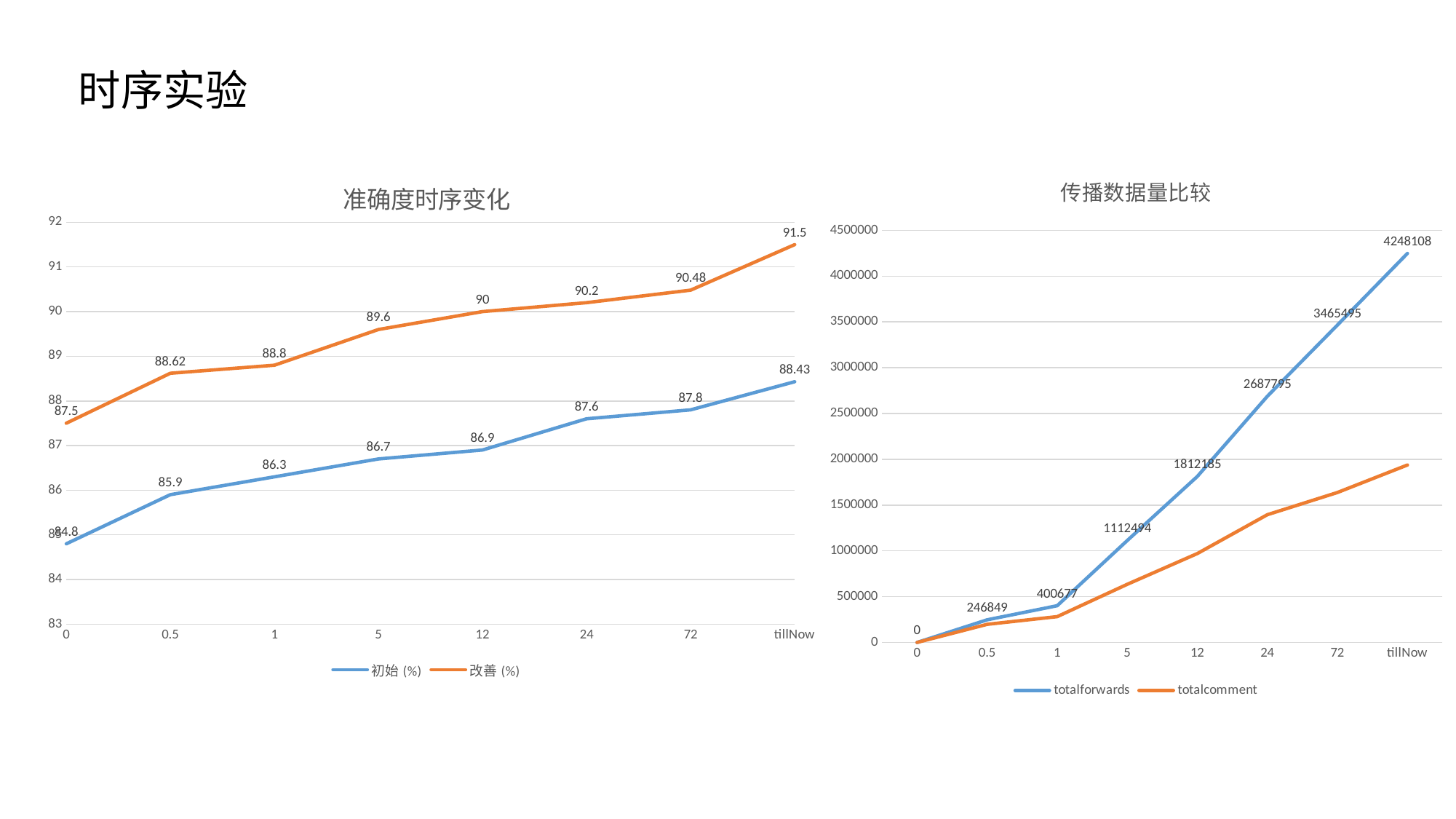

# 时序实验

### Chart: 传播数据量比较

| Category | totalforwards | totalcomment |
|---|---|---|
| 0 | 0.0 | 0.0 |
| 0.5 | 246849.0 | 197447.0 |
| 1 | 400677.0 | 281407.0 |
| 5 | 1112494.0 | 634333.0 |
| 12 | 1812185.0 | 970101.0 |
| 24 | 2687795.0 | 1394610.0 |
| 72 | 3465495.0 | 1636903.0 |
| tillNow | 4248108.0 | 1937261.0 |

### Chart: 准确度时序变化

| Category | 初始(%) | 改善(%) |
|---|---|---|
| 0 | 84.8 | 87.5 |
| 0.5 | 85.9 | 88.62 |
| 1 | 86.3 | 88.8 |
| 5 | 86.7 | 89.6 |
| 12 | 86.9 | 90.0 |
| 24 | 87.6 | 90.2 |
| 72 | 87.8 | 90.48 |
| tillNow | 88.43 | 91.5 |